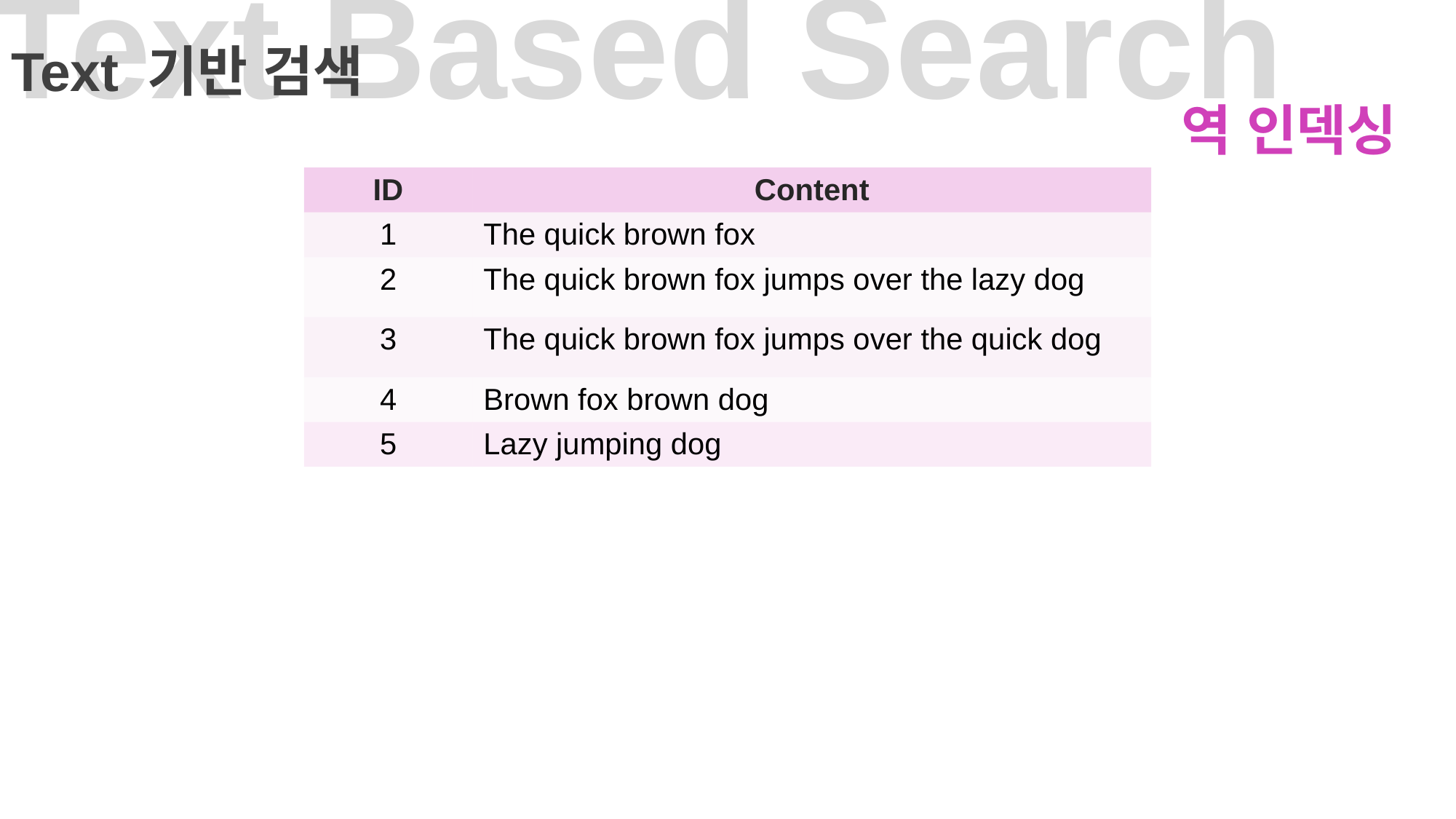

Text Based Search
# Text 기반 검색
역 인덱싱
| ID | Content |
| --- | --- |
| 1 | The quick brown fox |
| 2 | The quick brown fox jumps over the lazy dog |
| 3 | The quick brown fox jumps over the quick dog |
| 4 | Brown fox brown dog |
| 5 | Lazy jumping dog |